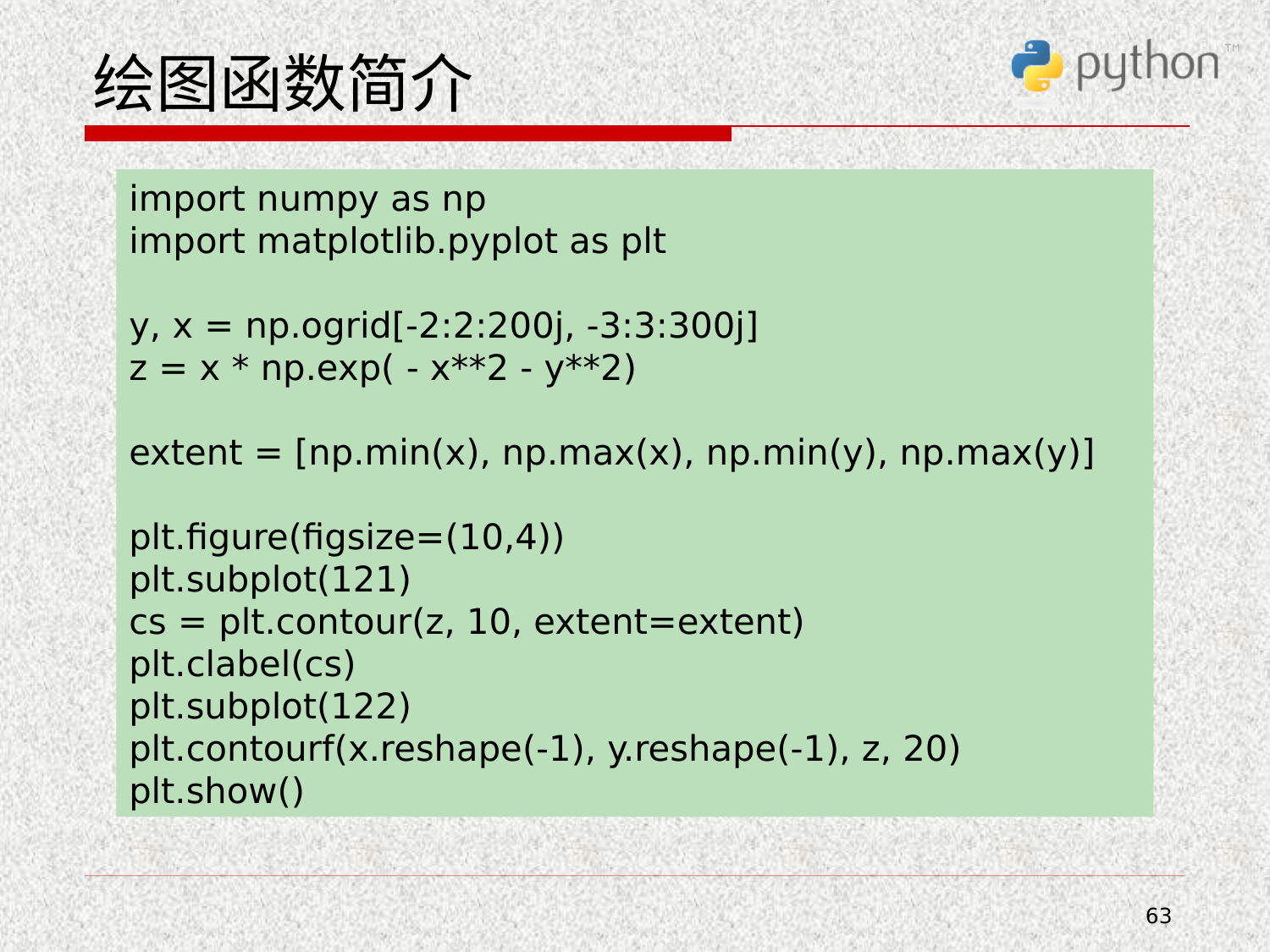

# 绘图函数简介

import numpy as np
import matplotlib.pyplot as plt
y, x = np.ogrid[-2:2:200j, -3:3:300j]
z = x * np.exp( - x**2 - y**2)
extent = [np.min(x), np.max(x), np.min(y), np.max(y)]
plt.figure(figsize=(10,4))
plt.subplot(121)
cs = plt.contour(z, 10, extent=extent)
plt.clabel(cs)
plt.subplot(122)
plt.contourf(x.reshape(-1), y.reshape(-1), z, 20)
plt.show()
63